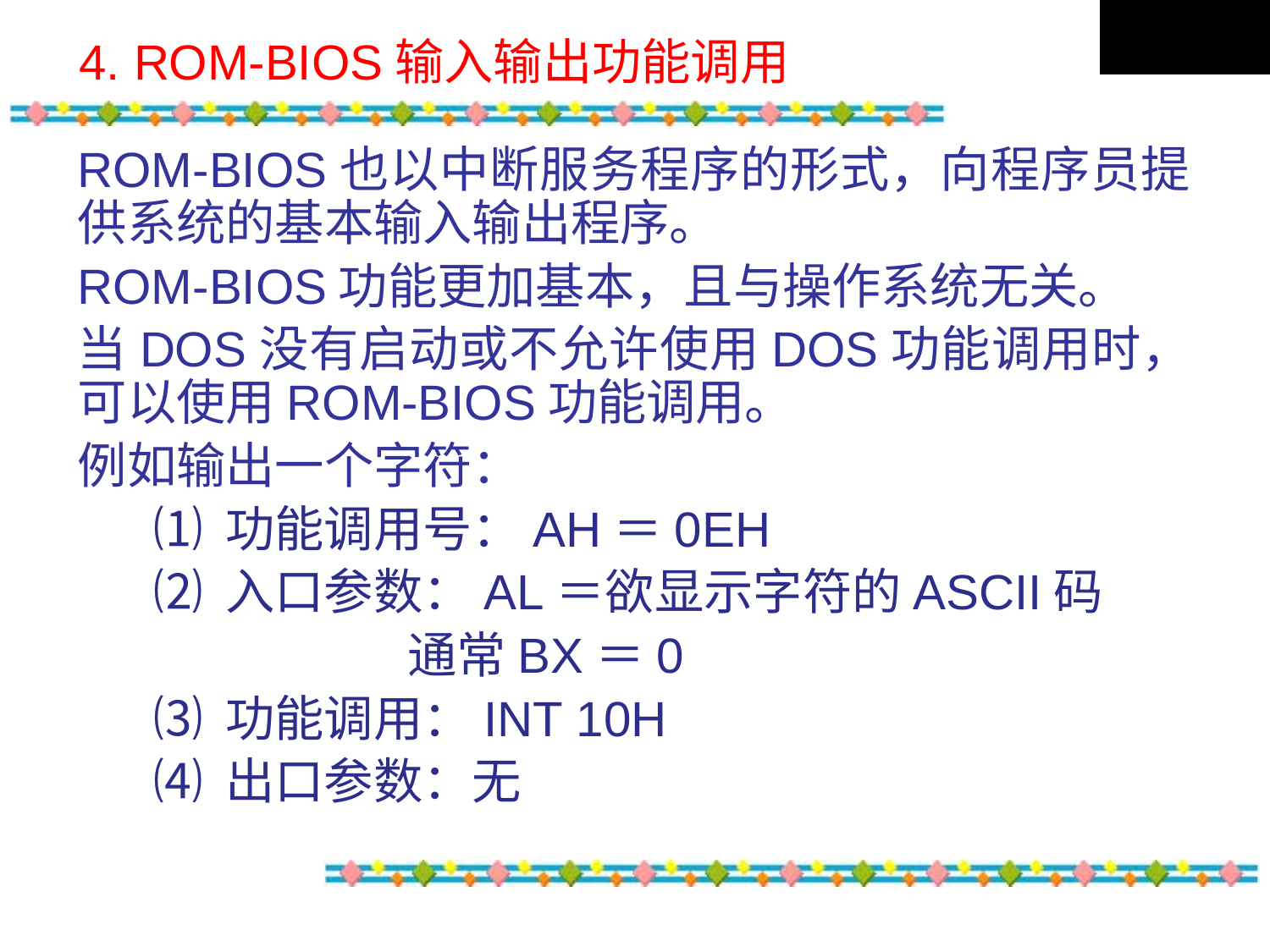

# 4. ROM-BIOS输入输出功能调用
ROM-BIOS也以中断服务程序的形式，向程序员提供系统的基本输入输出程序。
ROM-BIOS功能更加基本，且与操作系统无关。
当DOS没有启动或不允许使用DOS功能调用时，可以使用ROM-BIOS功能调用。
例如输出一个字符：
⑴ 功能调用号：AH＝0EH
⑵ 入口参数：AL＝欲显示字符的ASCII码
                      通常BX＝0
⑶ 功能调用：INT 10H
⑷ 出口参数：无